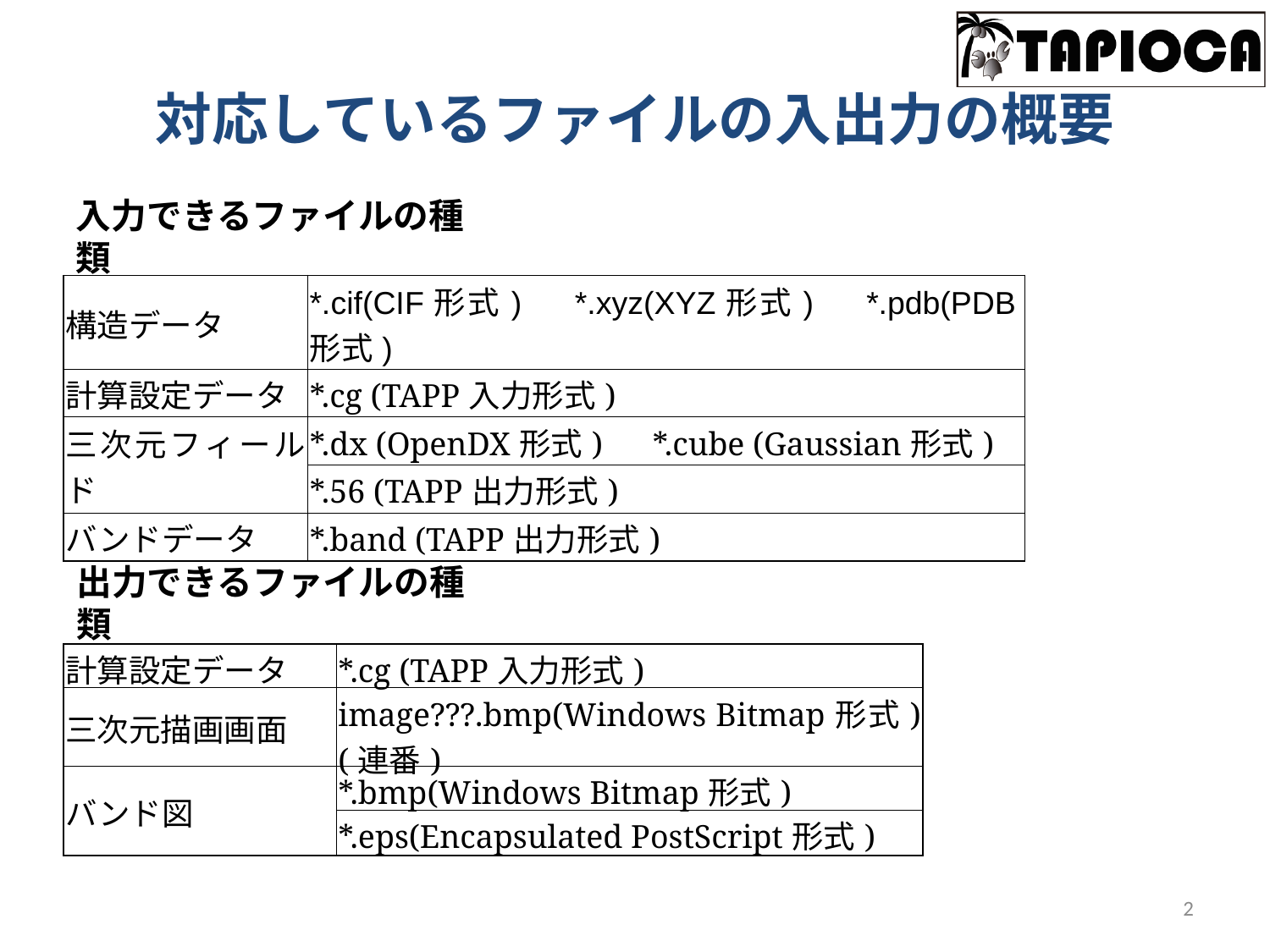

# 対応しているファイルの入出力の概要
入力できるファイルの種類
| 構造データ | \*.cif(CIF形式)　\*.xyz(XYZ形式)　\*.pdb(PDB形式) |
| --- | --- |
| 計算設定データ | \*.cg (TAPP入力形式) |
| 三次元フィールド | \*.dx (OpenDX形式)　\*.cube (Gaussian形式) |
|  | \*.56 (TAPP出力形式) |
| バンドデータ | \*.band (TAPP出力形式) |
出力できるファイルの種類
| 計算設定データ | \*.cg (TAPP入力形式) |
| --- | --- |
| 三次元描画画面 | image???.bmp(Windows Bitmap形式)(連番) |
| バンド図 | \*.bmp(Windows Bitmap形式) |
|  | \*.eps(Encapsulated PostScript形式) |
2